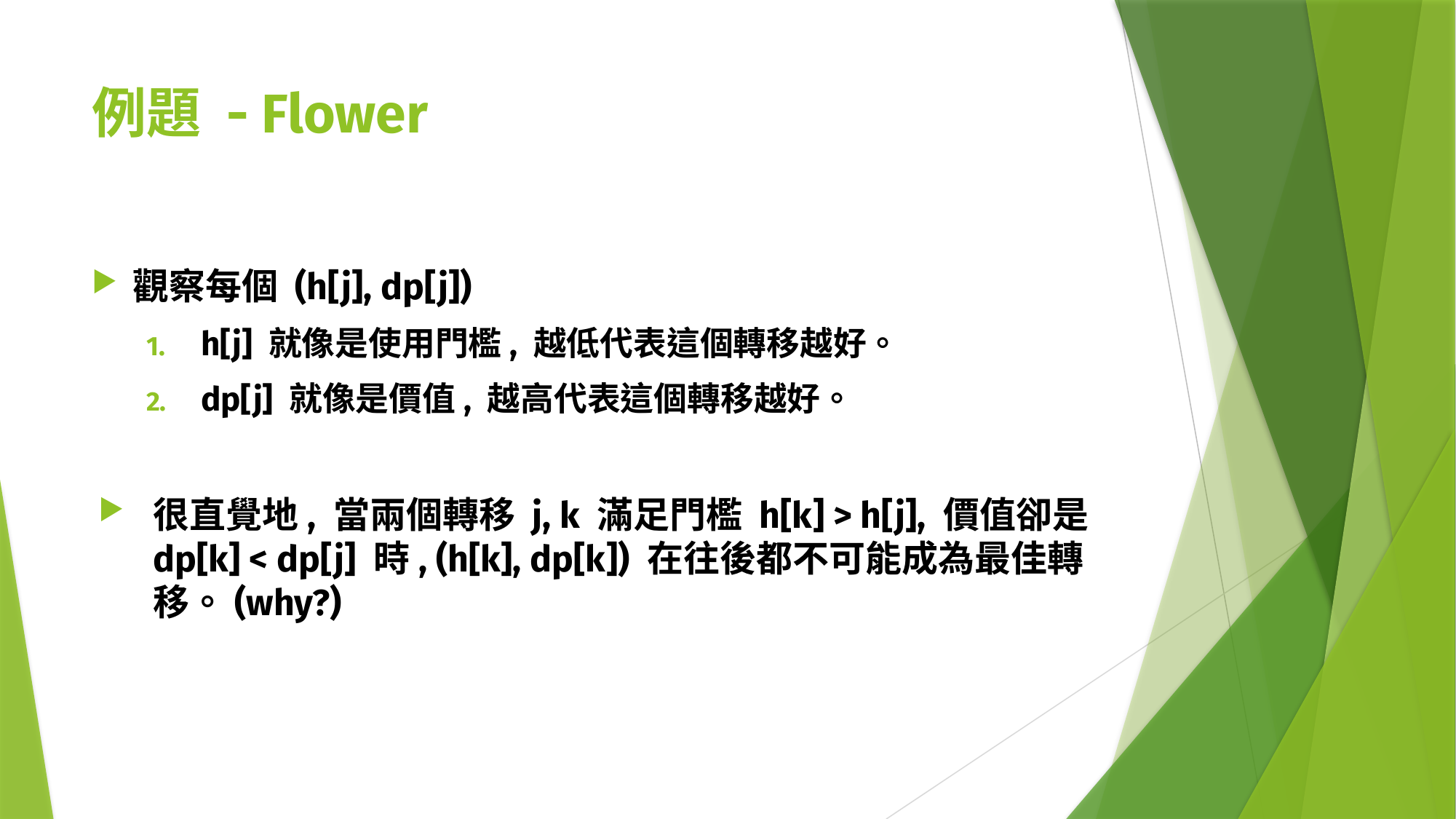

# 例題 - Flower
觀察每個 (h[j], dp[j])
h[j] 就像是使用門檻, 越低代表這個轉移越好。
dp[j] 就像是價值, 越高代表這個轉移越好。

很直覺地, 當兩個轉移 j, k 滿足門檻 h[k] > h[j], 價值卻是dp[k] < dp[j] 時, (h[k], dp[k]) 在往後都不可能成為最佳轉移。(why?)